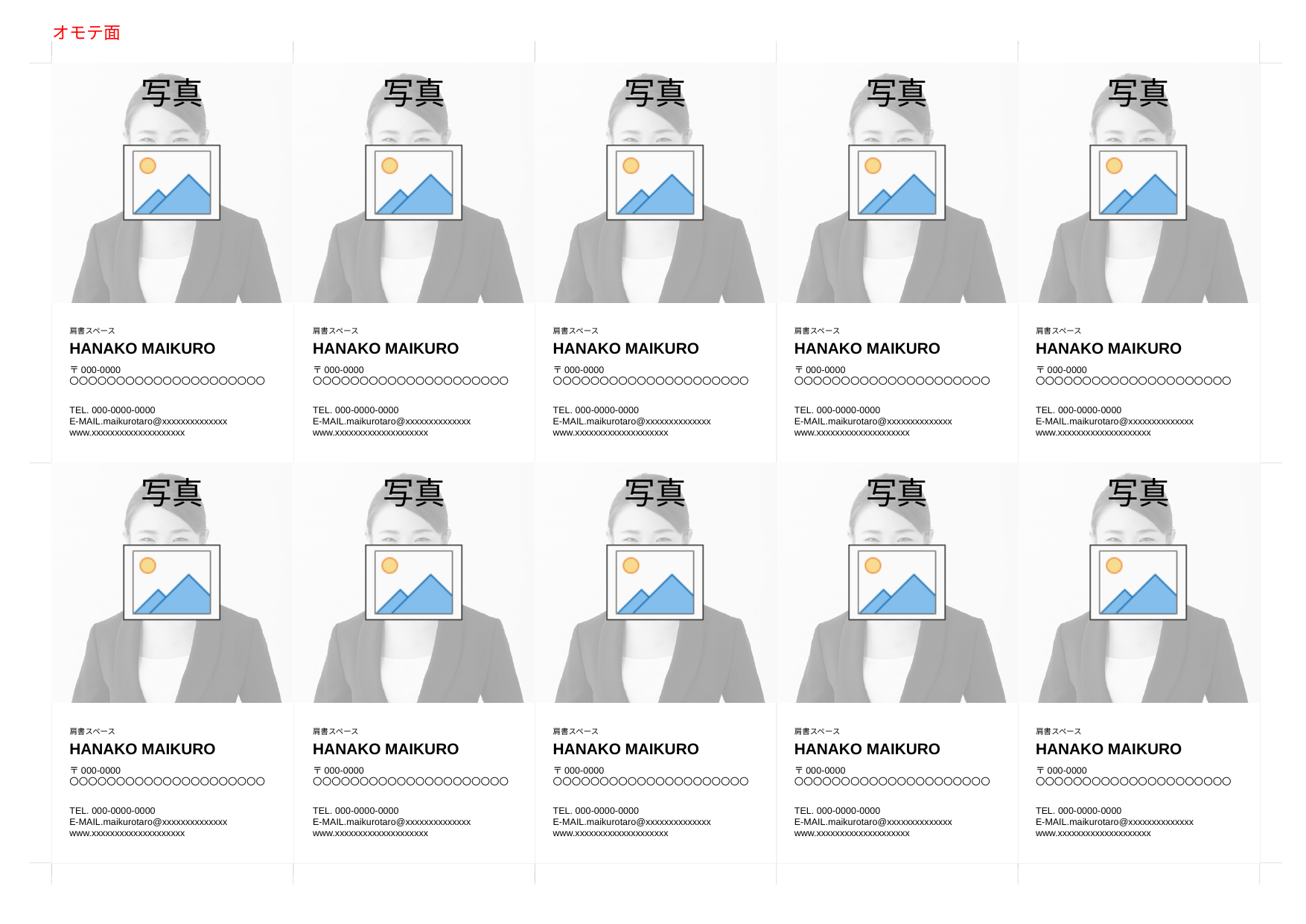

オモテ面

肩書スペース
肩書スペース
肩書スペース
肩書スペース
肩書スペース
HANAKO MAIKURO
HANAKO MAIKURO
HANAKO MAIKURO
HANAKO MAIKURO
HANAKO MAIKURO
〒000-0000
〇〇〇〇〇〇〇〇〇〇〇〇〇〇〇〇〇〇〇〇〇
〒000-0000
〇〇〇〇〇〇〇〇〇〇〇〇〇〇〇〇〇〇〇〇〇
〒000-0000
〇〇〇〇〇〇〇〇〇〇〇〇〇〇〇〇〇〇〇〇〇
〒000-0000
〇〇〇〇〇〇〇〇〇〇〇〇〇〇〇〇〇〇〇〇〇
〒000-0000
〇〇〇〇〇〇〇〇〇〇〇〇〇〇〇〇〇〇〇〇〇
TEL. 000-0000-0000
E-MAIL.maikurotaro@xxxxxxxxxxxxxx
www.xxxxxxxxxxxxxxxxxxxx
TEL. 000-0000-0000
E-MAIL.maikurotaro@xxxxxxxxxxxxxx
www.xxxxxxxxxxxxxxxxxxxx
TEL. 000-0000-0000
E-MAIL.maikurotaro@xxxxxxxxxxxxxx
www.xxxxxxxxxxxxxxxxxxxx
TEL. 000-0000-0000
E-MAIL.maikurotaro@xxxxxxxxxxxxxx
www.xxxxxxxxxxxxxxxxxxxx
TEL. 000-0000-0000
E-MAIL.maikurotaro@xxxxxxxxxxxxxx
www.xxxxxxxxxxxxxxxxxxxx

肩書スペース
肩書スペース
肩書スペース
肩書スペース
肩書スペース
HANAKO MAIKURO
HANAKO MAIKURO
HANAKO MAIKURO
HANAKO MAIKURO
HANAKO MAIKURO
〒000-0000
〇〇〇〇〇〇〇〇〇〇〇〇〇〇〇〇〇〇〇〇〇
〒000-0000
〇〇〇〇〇〇〇〇〇〇〇〇〇〇〇〇〇〇〇〇〇
〒000-0000
〇〇〇〇〇〇〇〇〇〇〇〇〇〇〇〇〇〇〇〇〇
〒000-0000
〇〇〇〇〇〇〇〇〇〇〇〇〇〇〇〇〇〇〇〇〇
〒000-0000
〇〇〇〇〇〇〇〇〇〇〇〇〇〇〇〇〇〇〇〇〇
TEL. 000-0000-0000
E-MAIL.maikurotaro@xxxxxxxxxxxxxx
www.xxxxxxxxxxxxxxxxxxxx
TEL. 000-0000-0000
E-MAIL.maikurotaro@xxxxxxxxxxxxxx
www.xxxxxxxxxxxxxxxxxxxx
TEL. 000-0000-0000
E-MAIL.maikurotaro@xxxxxxxxxxxxxx
www.xxxxxxxxxxxxxxxxxxxx
TEL. 000-0000-0000
E-MAIL.maikurotaro@xxxxxxxxxxxxxx
www.xxxxxxxxxxxxxxxxxxxx
TEL. 000-0000-0000
E-MAIL.maikurotaro@xxxxxxxxxxxxxx
www.xxxxxxxxxxxxxxxxxxxx